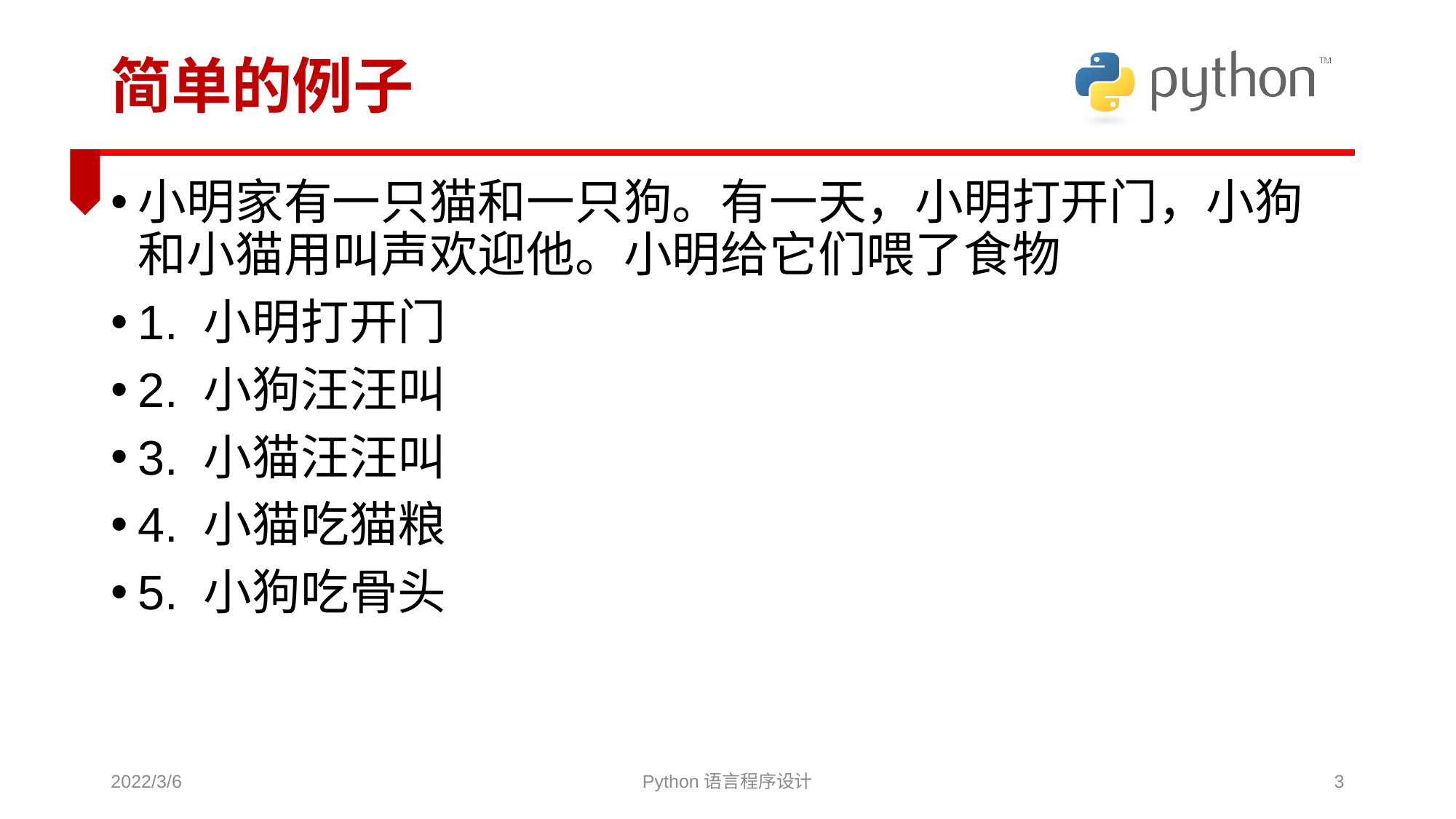

# 简单的例子
小明家有一只猫和一只狗。有一天，小明打开门，小狗和小猫用叫声欢迎他。小明给它们喂了食物
1. 小明打开门
2. 小狗汪汪叫
3. 小猫汪汪叫
4. 小猫吃猫粮
5. 小狗吃骨头
2022/3/6
Python语言程序设计
3